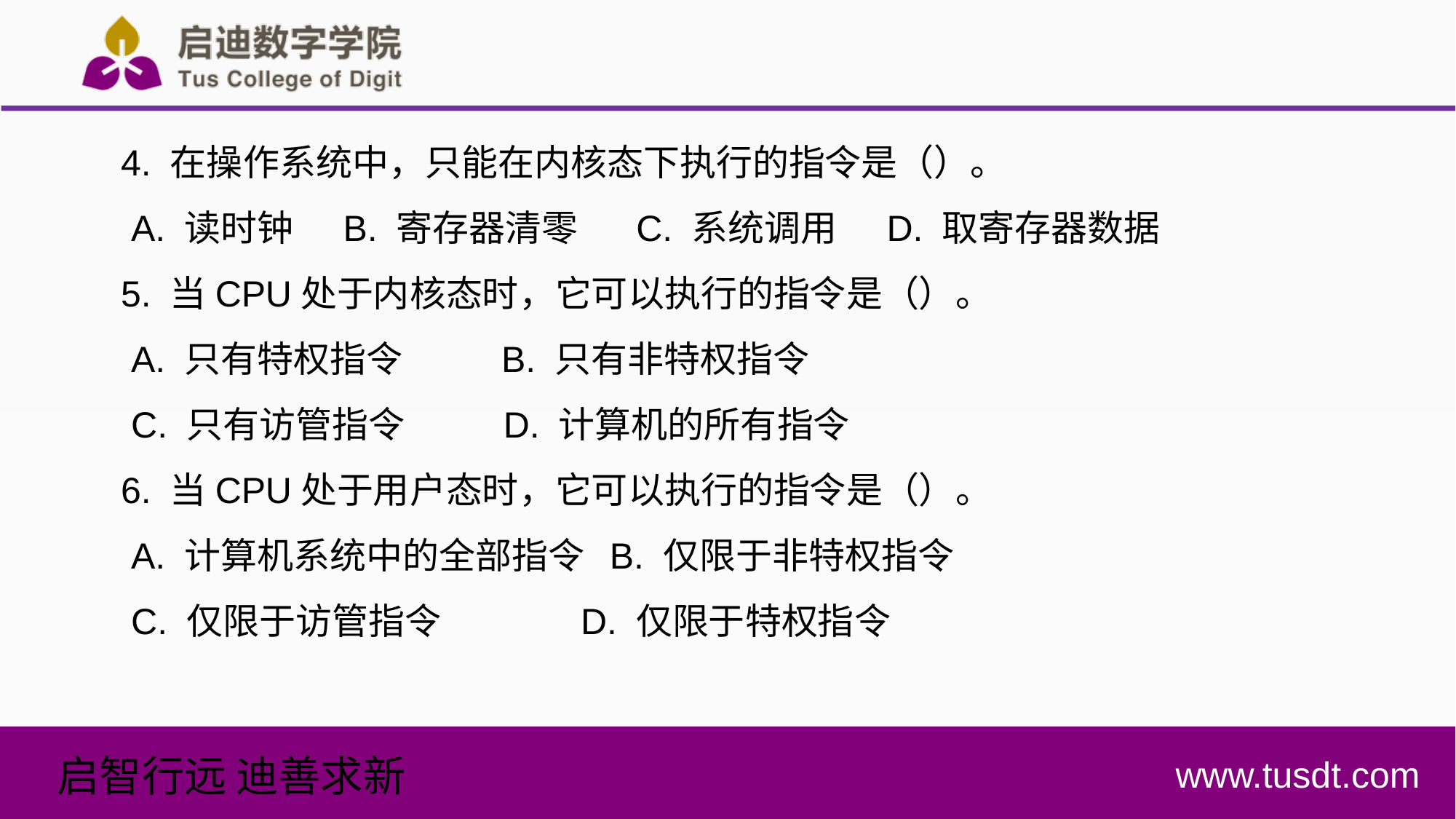

4. 在操作系统中，只能在内核态下执行的指令是（）。
 A. 读时钟     B. 寄存器清零      C. 系统调用     D. 取寄存器数据
5. 当CPU处于内核态时，它可以执行的指令是（）。
 A. 只有特权指令           B. 只有非特权指令
 C. 只有访管指令           D. 计算机的所有指令
6. 当CPU处于用户态时，它可以执行的指令是（）。
 A. 计算机系统中的全部指令  B. 仅限于非特权指令
 C. 仅限于访管指令                D. 仅限于特权指令